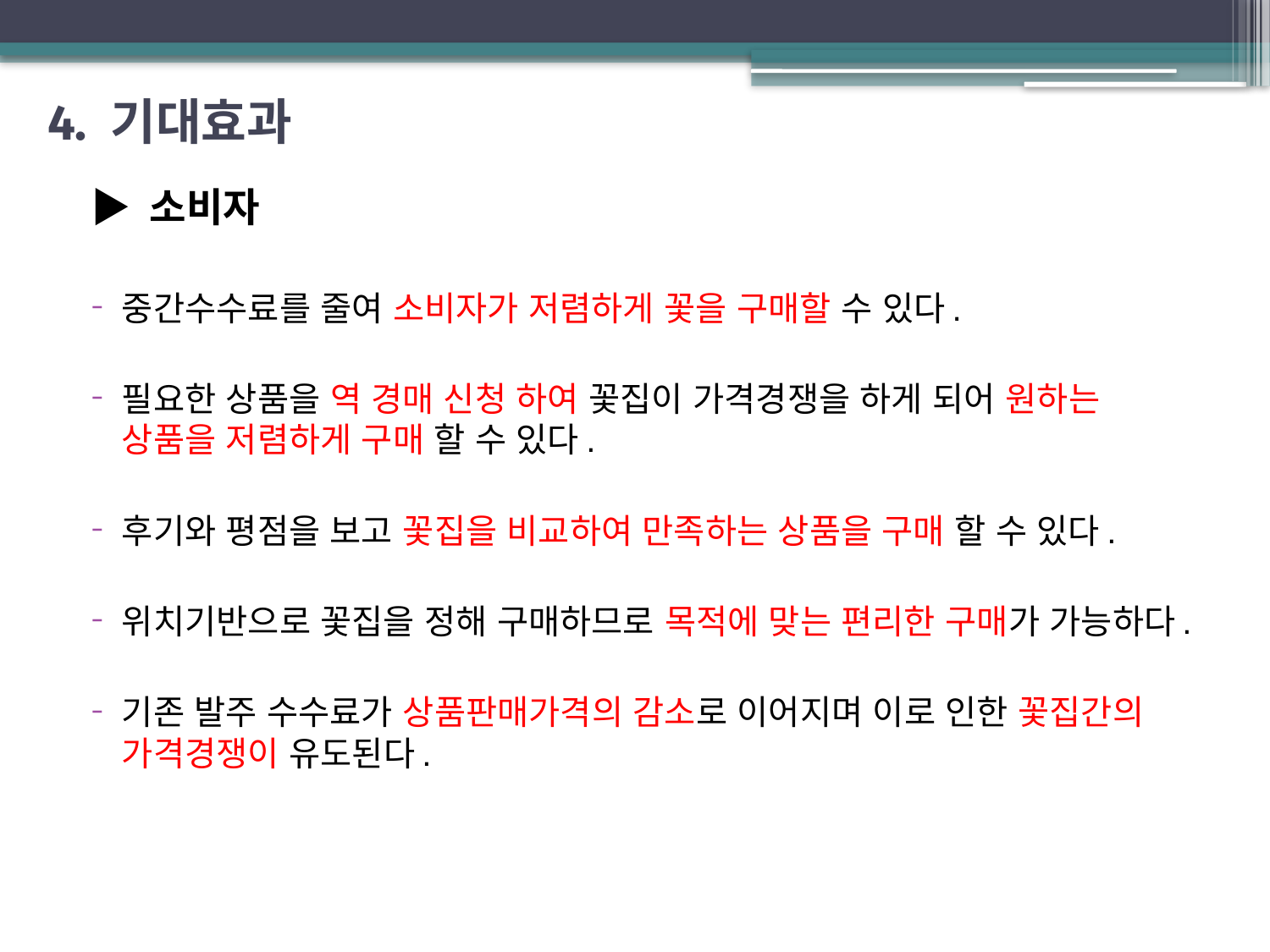

# 4. 기대효과
▶ 소비자

중간수수료를 줄여 소비자가 저렴하게 꽃을 구매할 수 있다.

필요한 상품을 역 경매 신청 하여 꽃집이 가격경쟁을 하게 되어 원하는 상품을 저렴하게 구매 할 수 있다.

후기와 평점을 보고 꽃집을 비교하여 만족하는 상품을 구매 할 수 있다.

위치기반으로 꽃집을 정해 구매하므로 목적에 맞는 편리한 구매가 가능하다.

기존 발주 수수료가 상품판매가격의 감소로 이어지며 이로 인한 꽃집간의 가격경쟁이 유도된다.